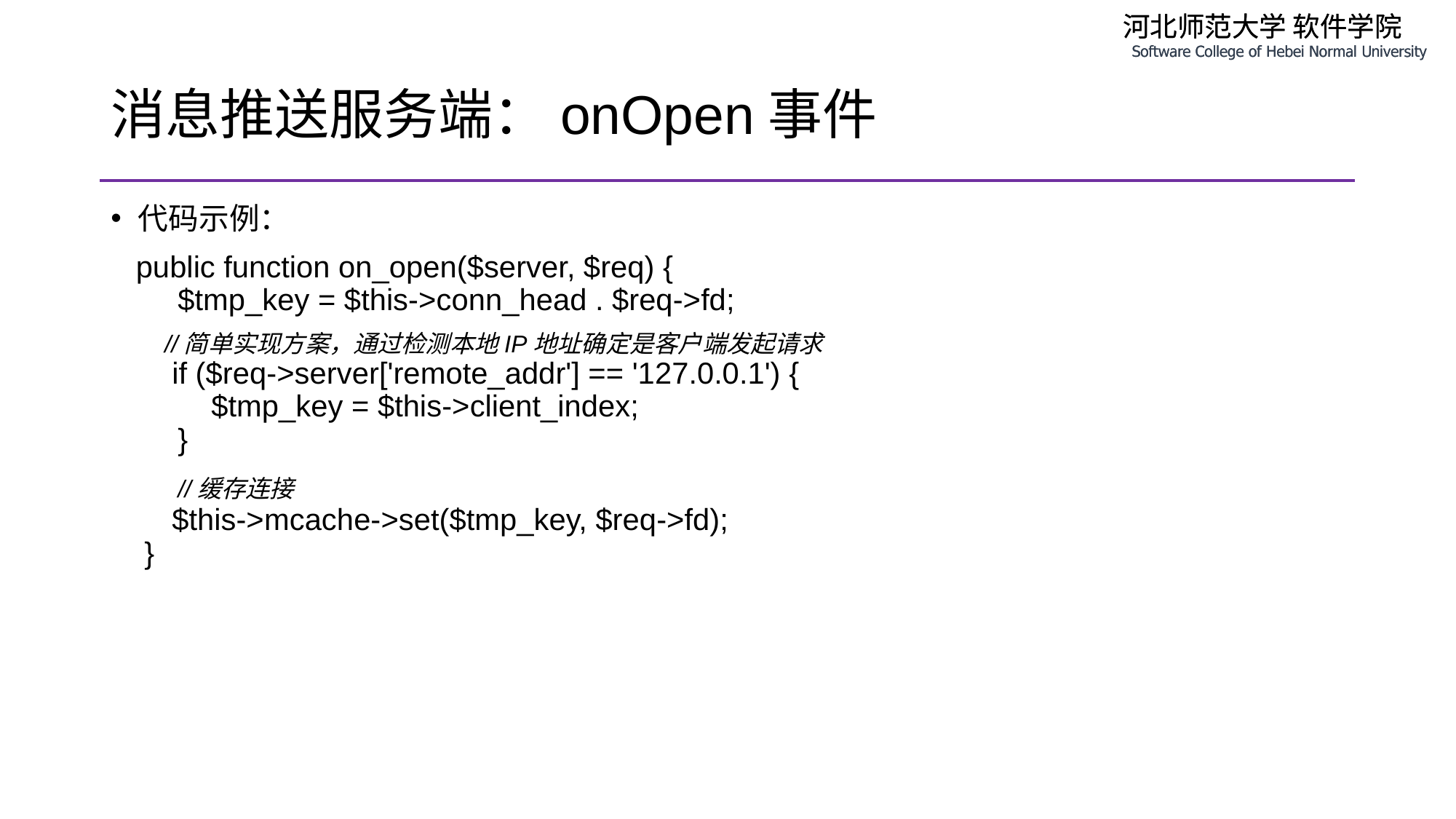

# 消息推送服务端：onOpen事件
代码示例：
   public function on_open($server, $req) {
        $tmp_key = $this->conn_head . $req->fd;
        //简单实现方案，通过检测本地IP地址确定是客户端发起请求
        if ($req->server['remote_addr'] == '127.0.0.1') {
            $tmp_key = $this->client_index;
        }
        //缓存连接
        $this->mcache->set($tmp_key, $req->fd);
    }